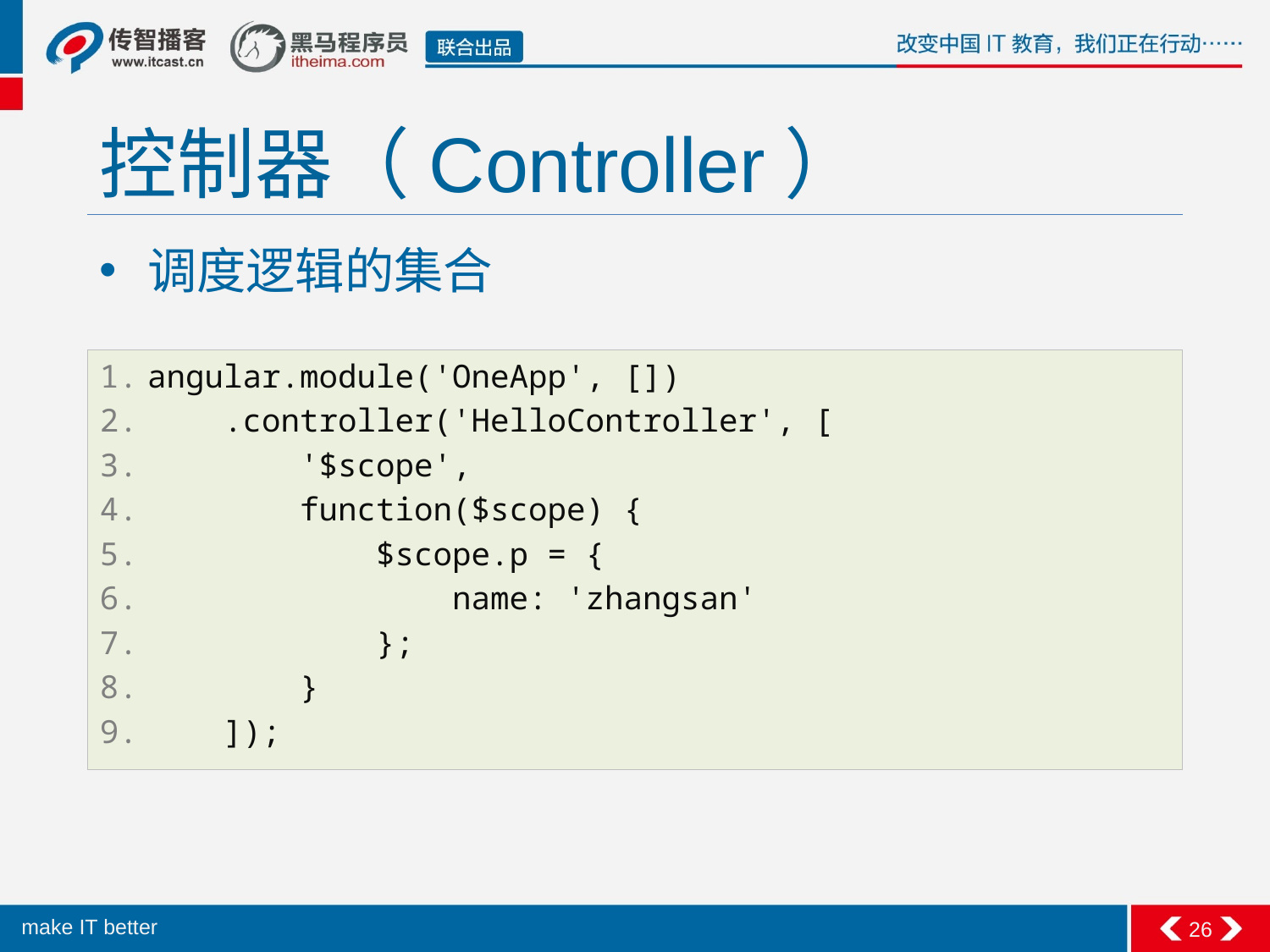

# 控制器（Controller）
调度逻辑的集合
angular.module('OneApp', [])
    .controller('HelloController', [
        '$scope',
        function($scope) {
            $scope.p = {
                name: 'zhangsan'
            };
        }
    ]);
26

make IT better